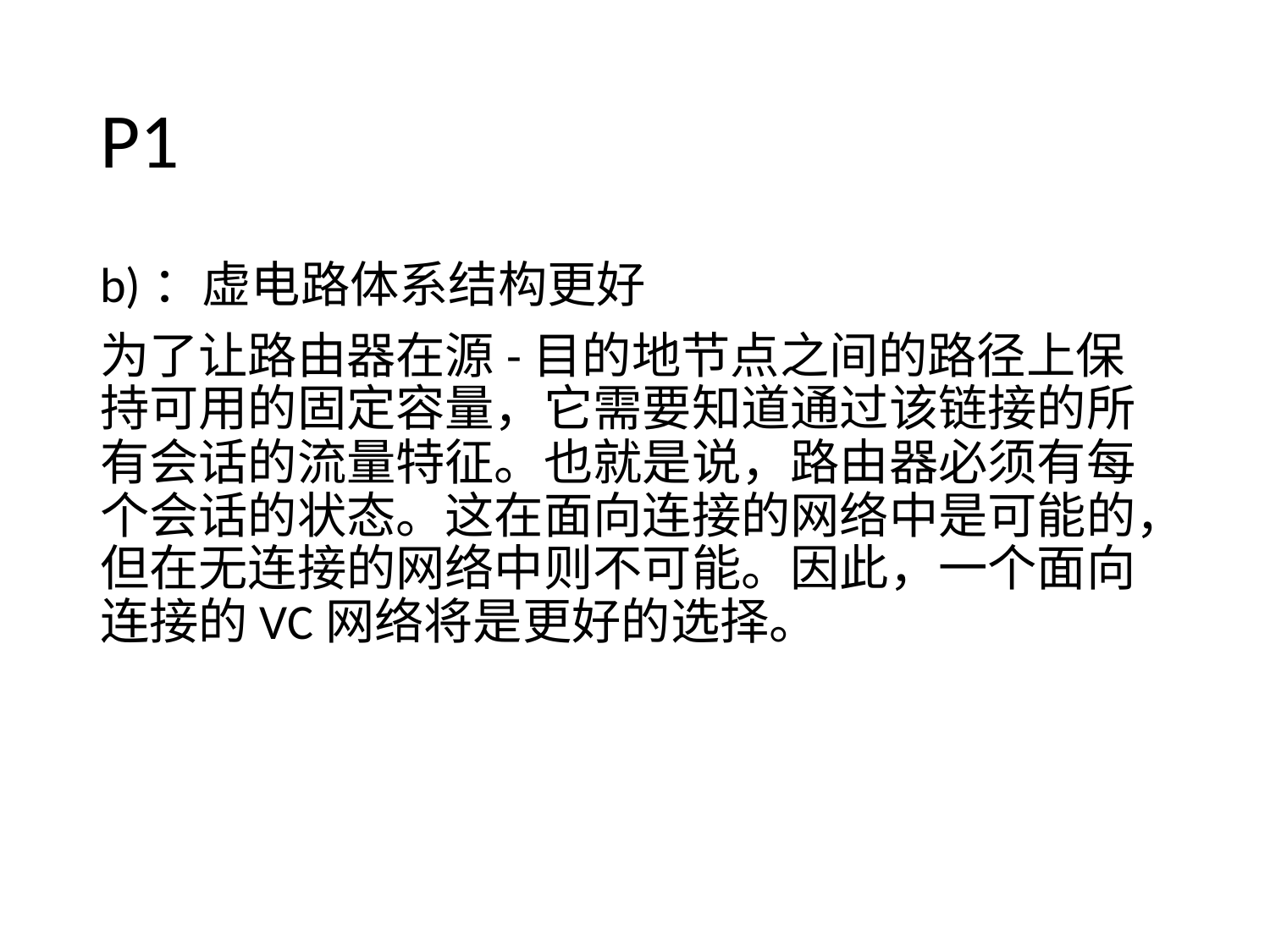

# P1
b)：虚电路体系结构更好
为了让路由器在源-目的地节点之间的路径上保持可用的固定容量，它需要知道通过该链接的所有会话的流量特征。也就是说，路由器必须有每个会话的状态。这在面向连接的网络中是可能的，但在无连接的网络中则不可能。因此，一个面向连接的VC网络将是更好的选择。